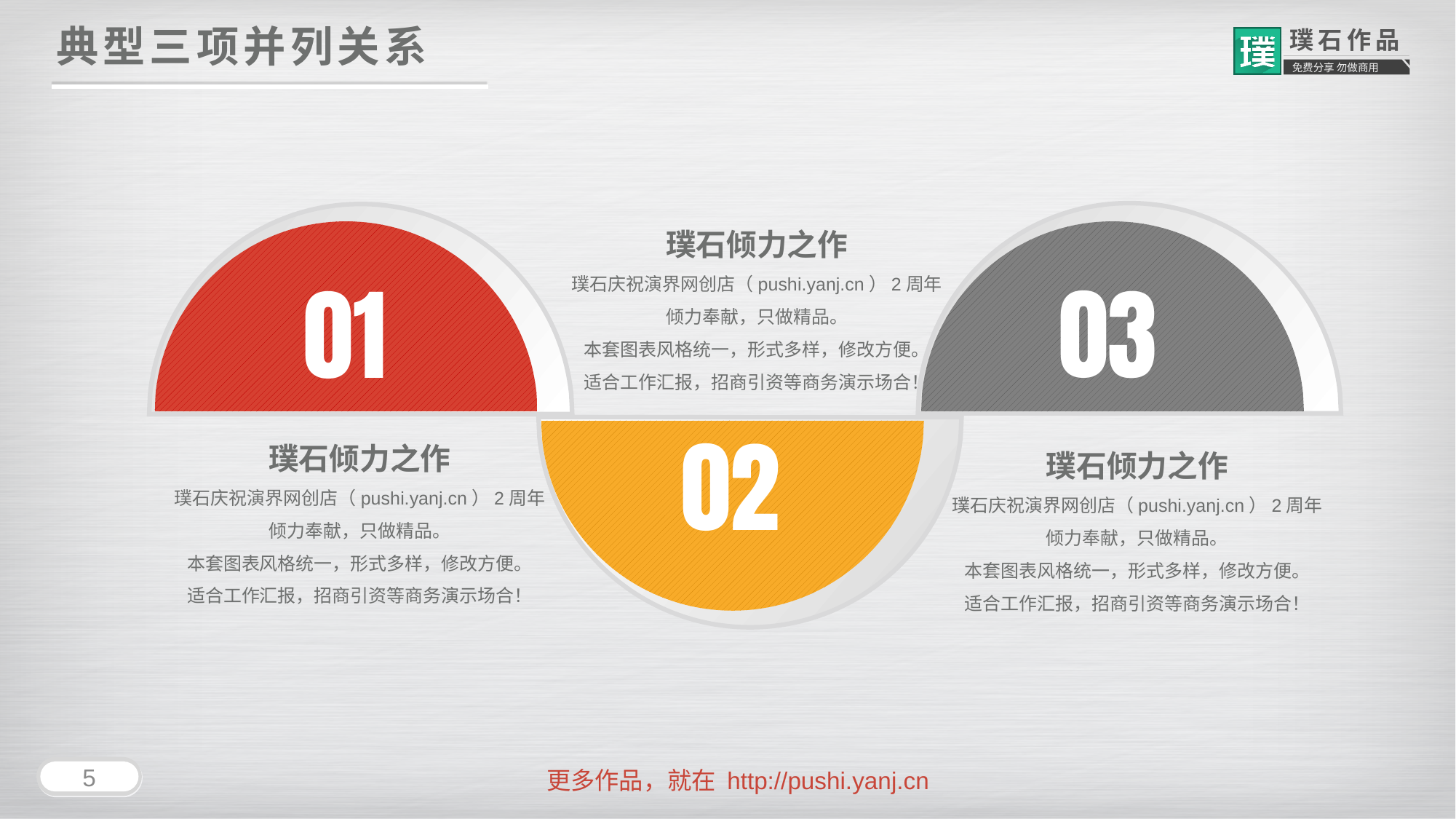

典型三项并列关系
璞石倾力之作
璞石庆祝演界网创店（pushi.yanj.cn）2周年
倾力奉献，只做精品。
本套图表风格统一，形式多样，修改方便。
适合工作汇报，招商引资等商务演示场合！

03
01
璞石倾力之作
璞石庆祝演界网创店（pushi.yanj.cn）2周年
倾力奉献，只做精品。
本套图表风格统一，形式多样，修改方便。
适合工作汇报，招商引资等商务演示场合！

璞石倾力之作
璞石庆祝演界网创店（pushi.yanj.cn）2周年
倾力奉献，只做精品。
本套图表风格统一，形式多样，修改方便。
适合工作汇报，招商引资等商务演示场合！
02
5
更多作品，就在 http://pushi.yanj.cn